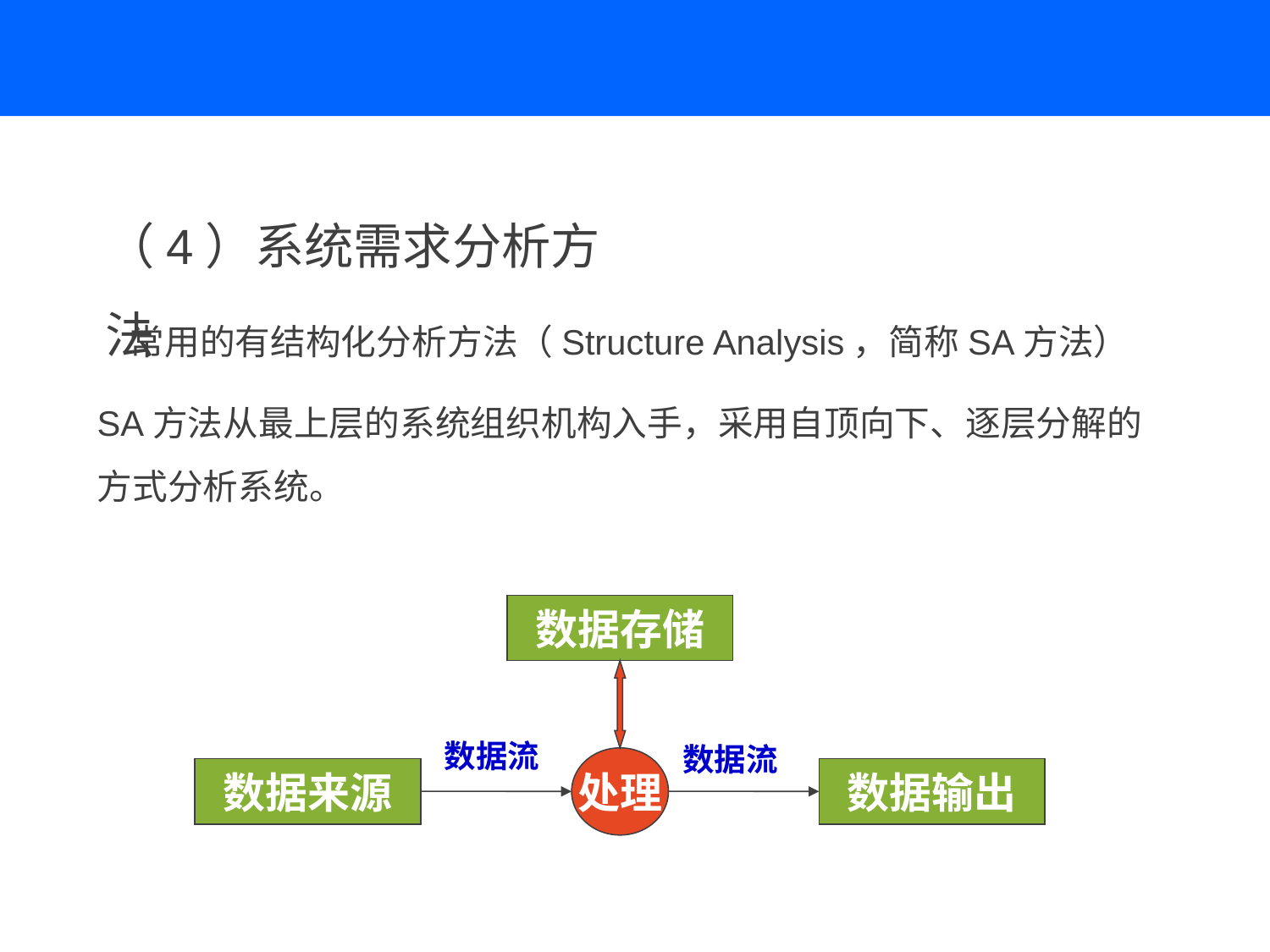

（4）系统需求分析方法
   常用的有结构化分析方法（Structure Analysis，简称SA方法）
SA方法从最上层的系统组织机构入手，采用自顶向下、逐层分解的方式分析系统。
数据存储

数据流
数据流
处理
数据来源
数据输出